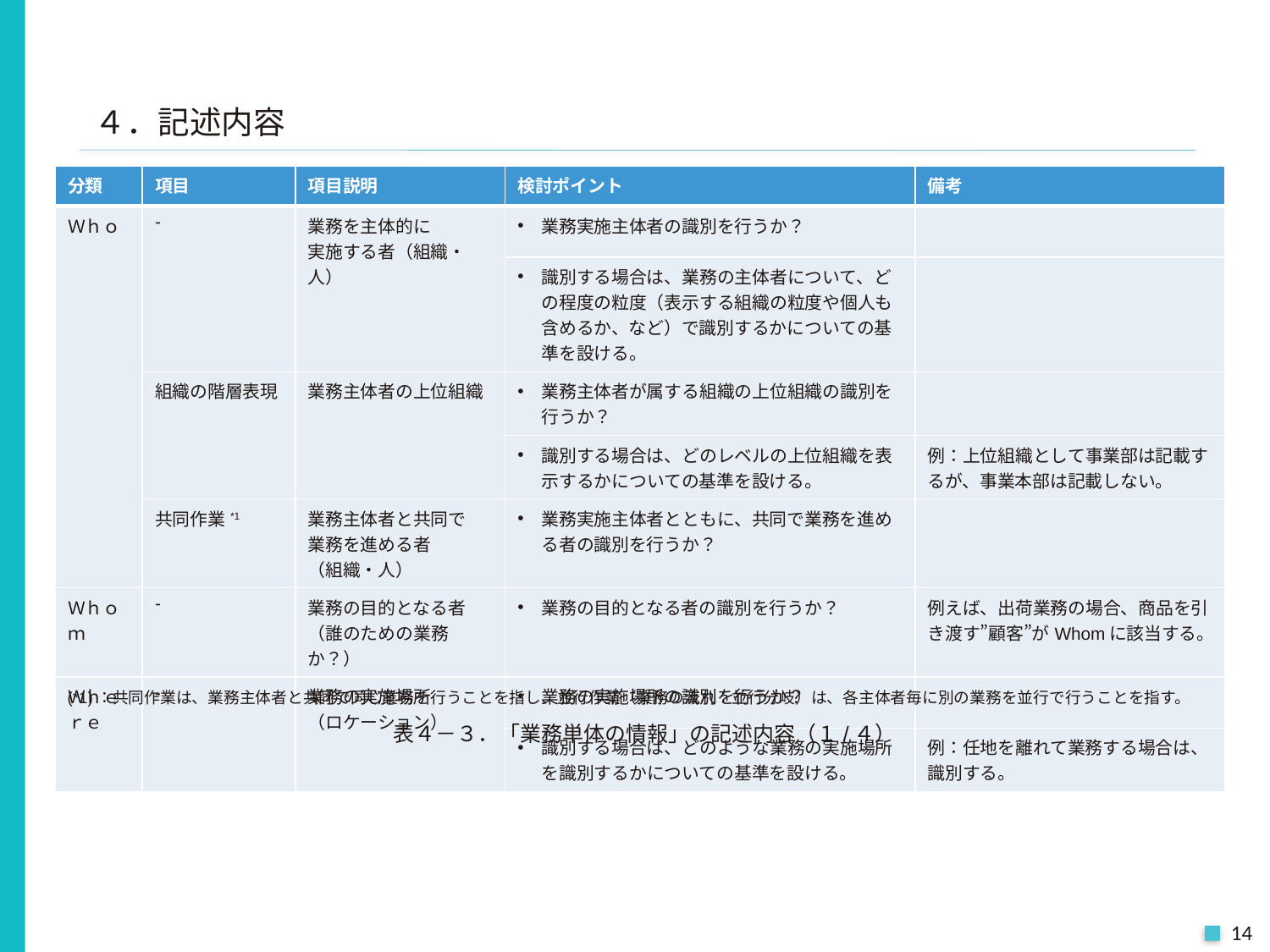

４．記述内容
| 分類 | 項目 | 項目説明 | 検討ポイント | 備考 |
| --- | --- | --- | --- | --- |
| Ｗｈｏ | - | 業務を主体的に 実施する者（組織・人） | 業務実施主体者の識別を行うか？ |  |
|  |  |  | 識別する場合は、業務の主体者について、どの程度の粒度（表示する組織の粒度や個人も含めるか、など）で識別するかについての基準を設ける。 |  |
|  | 組織の階層表現 | 業務主体者の上位組織 | 業務主体者が属する組織の上位組織の識別を行うか？ |  |
|  |  |  | 識別する場合は、どのレベルの上位組織を表示するかについての基準を設ける。 | 例：上位組織として事業部は記載するが、事業本部は記載しない。 |
|  | 共同作業\*1 | 業務主体者と共同で 業務を進める者 （組織・人） | 業務実施主体者とともに、共同で業務を進める者の識別を行うか？ |  |
| Ｗｈｏｍ | - | 業務の目的となる者 （誰のための業務か？） | 業務の目的となる者の識別を行うか？ | 例えば、出荷業務の場合、商品を引き渡す”顧客”がWhomに該当する。 |
| Ｗｈｅｒｅ | - | 業務の実施場所 （ロケーション） | 業務の実施場所の識別を行うか？ |  |
|  |  |  | 識別する場合は、どのような業務の実施場所を識別するかについての基準を設ける。 | 例：任地を離れて業務する場合は、識別する。 |
(*1)：共同作業は、業務主体者と共同で同じ業務を行うことを指し、並行作業（業務の流れ：並行分岐）は、各主体者毎に別の業務を並行で行うことを指す。
表４－３．「業務単体の情報」の記述内容（１/４）
14